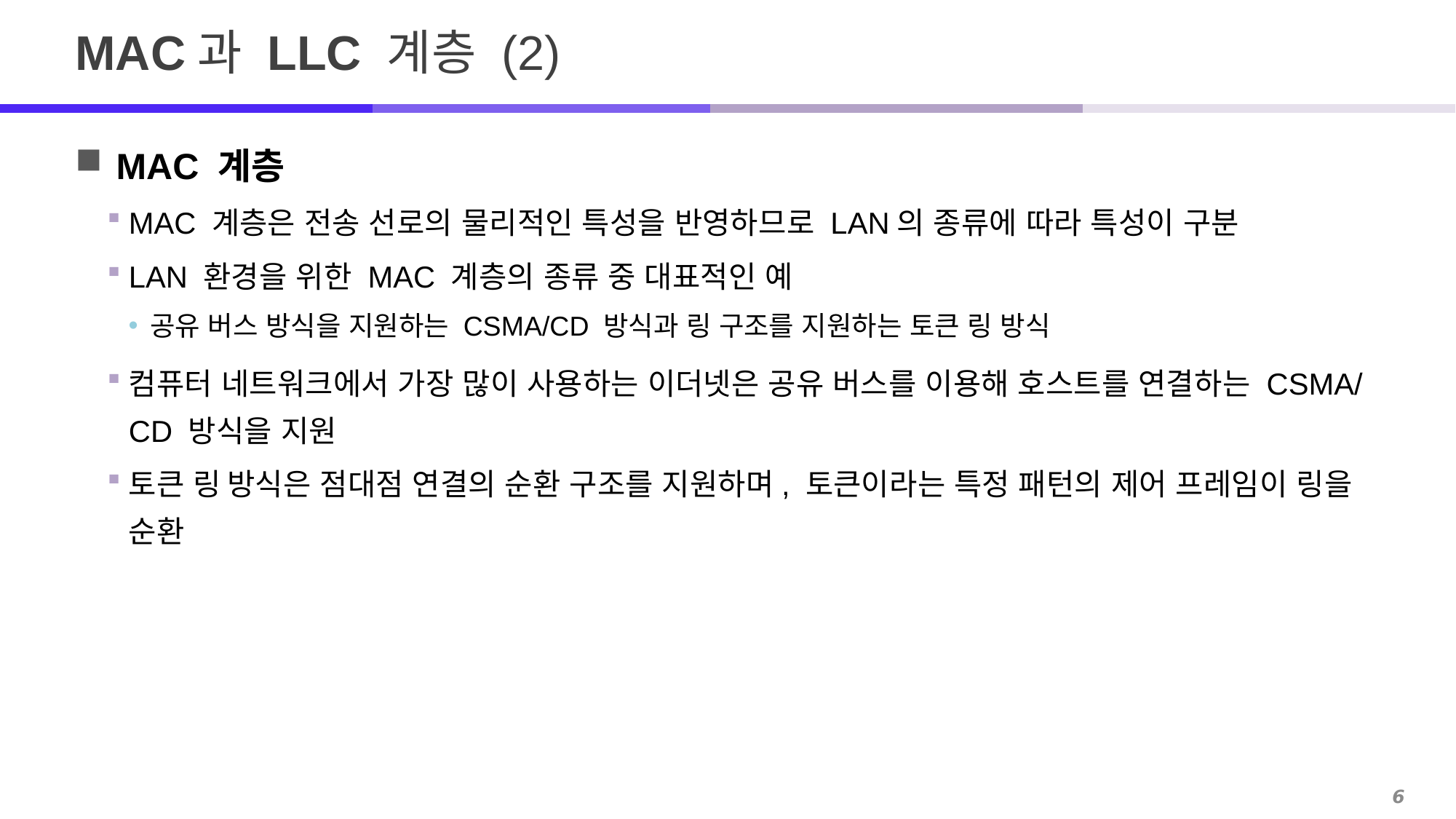

# MAC과 LLC 계층 (2)
MAC 계층
MAC 계층은 전송 선로의 물리적인 특성을 반영하므로 LAN의 종류에 따라 특성이 구분
LAN 환경을 위한 MAC 계층의 종류 중 대표적인 예
공유 버스 방식을 지원하는 CSMA/CD 방식과 링 구조를 지원하는 토큰 링 방식
컴퓨터 네트워크에서 가장 많이 사용하는 이더넷은 공유 버스를 이용해 호스트를 연결하는 CSMA/CD 방식을 지원
토큰 링 방식은 점대점 연결의 순환 구조를 지원하며, 토큰이라는 특정 패턴의 제어 프레임이 링을 순환